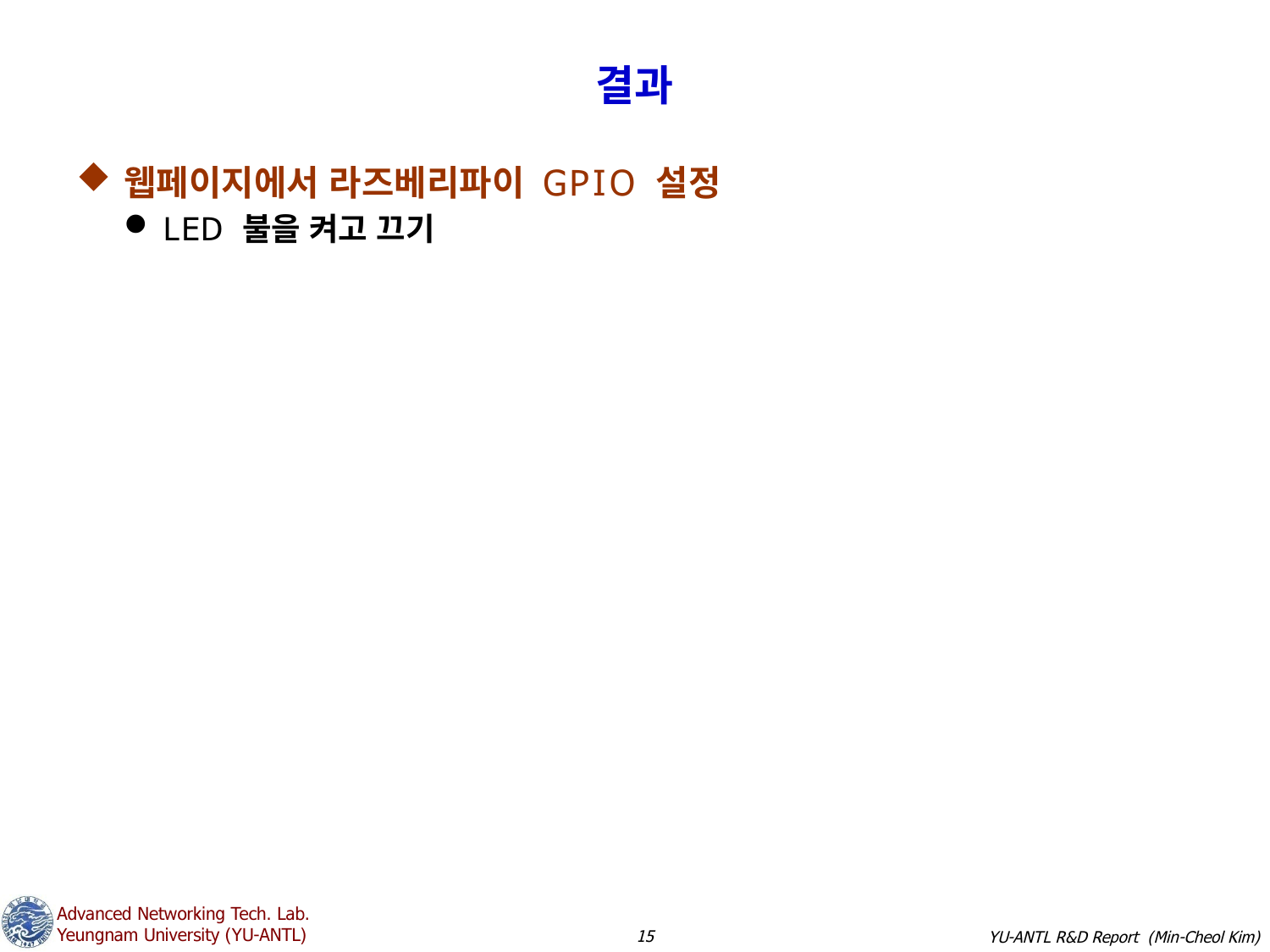

# 결과
웹페이지에서 라즈베리파이 GPIO 설정
LED 불을 켜고 끄기